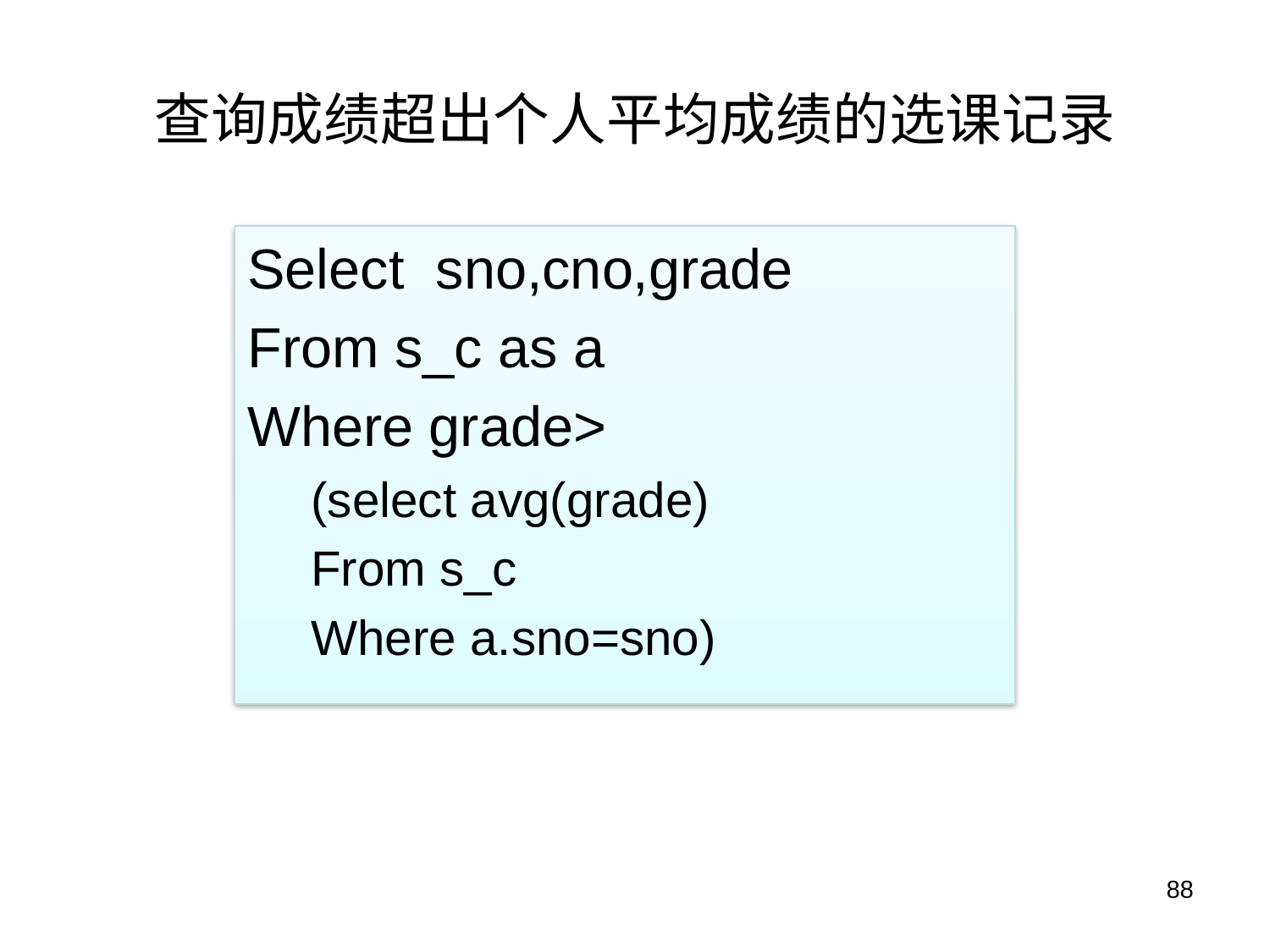

# 查询成绩超出个人平均成绩的选课记录
Select  sno,cno,grade
From s_c as a
Where grade>
(select avg(grade)
From s_c
Where a.sno=sno)

88